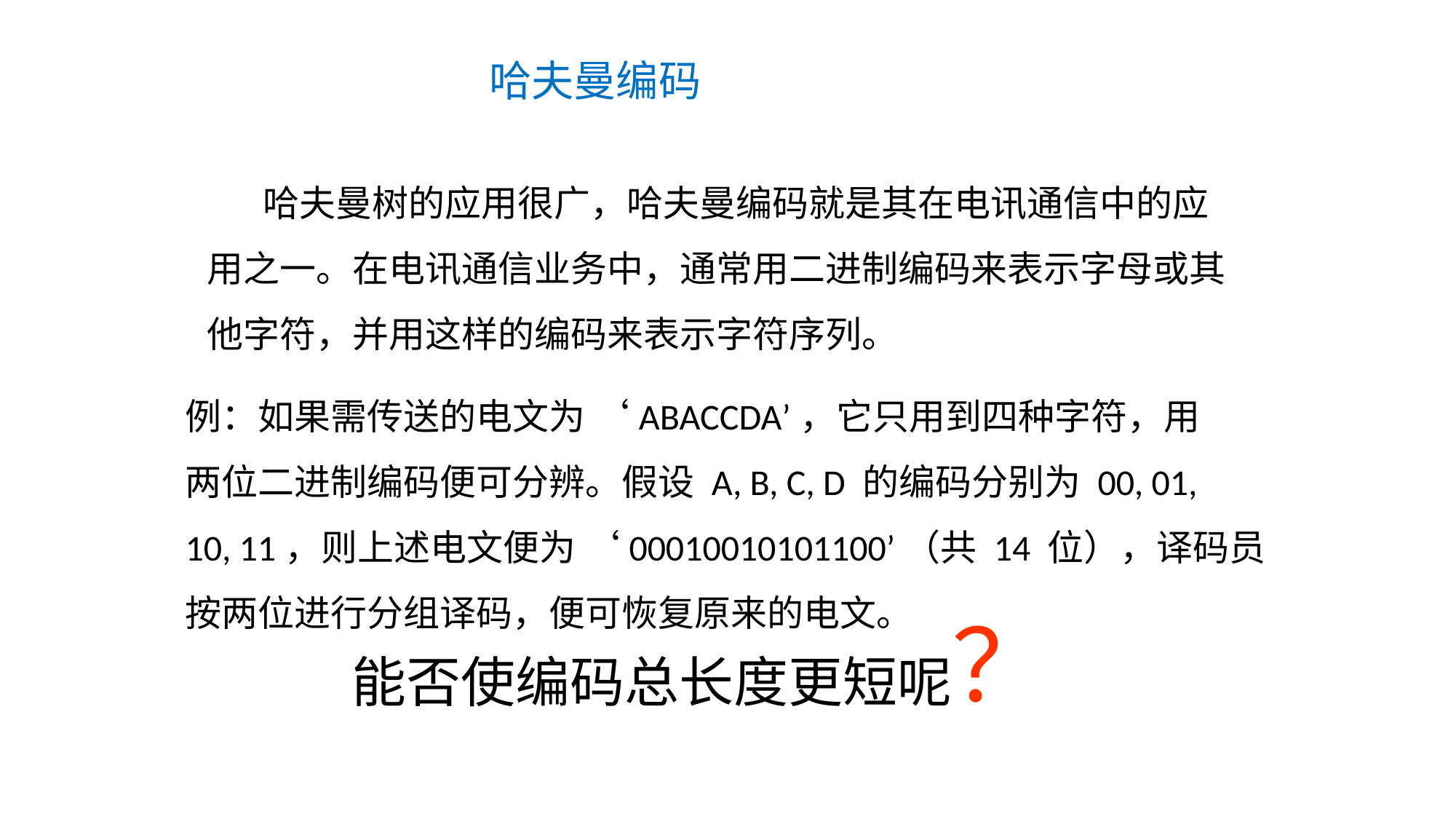

哈夫曼编码
        哈夫曼树的应用很广，哈夫曼编码就是其在电讯通信中的应
用之一。在电讯通信业务中，通常用二进制编码来表示字母或其
他字符，并用这样的编码来表示字符序列。
例：如果需传送的电文为 ‘ABACCDA’，它只用到四种字符，用
两位二进制编码便可分辨。假设 A, B, C, D 的编码分别为 00, 01,
10, 11，则上述电文便为 ‘00010010101100’（共 14 位），译码员
按两位进行分组译码，便可恢复原来的电文。
能否使编码总长度更短呢？